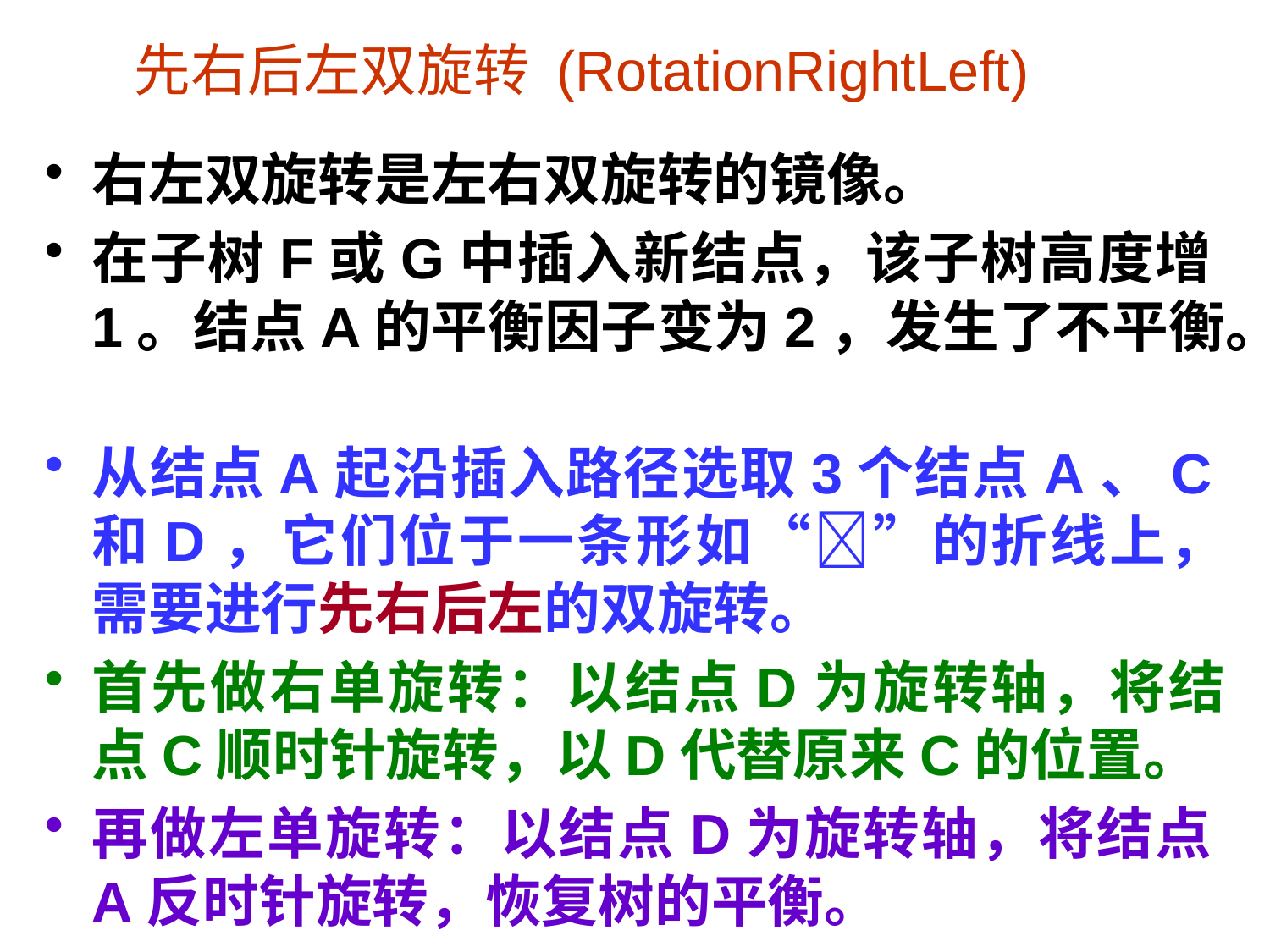

# 先右后左双旋转 (RotationRightLeft)
右左双旋转是左右双旋转的镜像。
在子树F或G中插入新结点，该子树高度增1。结点A的平衡因子变为2，发生了不平衡。
从结点A起沿插入路径选取3个结点A、C和D，它们位于一条形如“〉”的折线上，需要进行先右后左的双旋转。
首先做右单旋转：以结点D为旋转轴，将结点C顺时针旋转，以D代替原来C的位置。
再做左单旋转：以结点D为旋转轴，将结点A反时针旋转，恢复树的平衡。